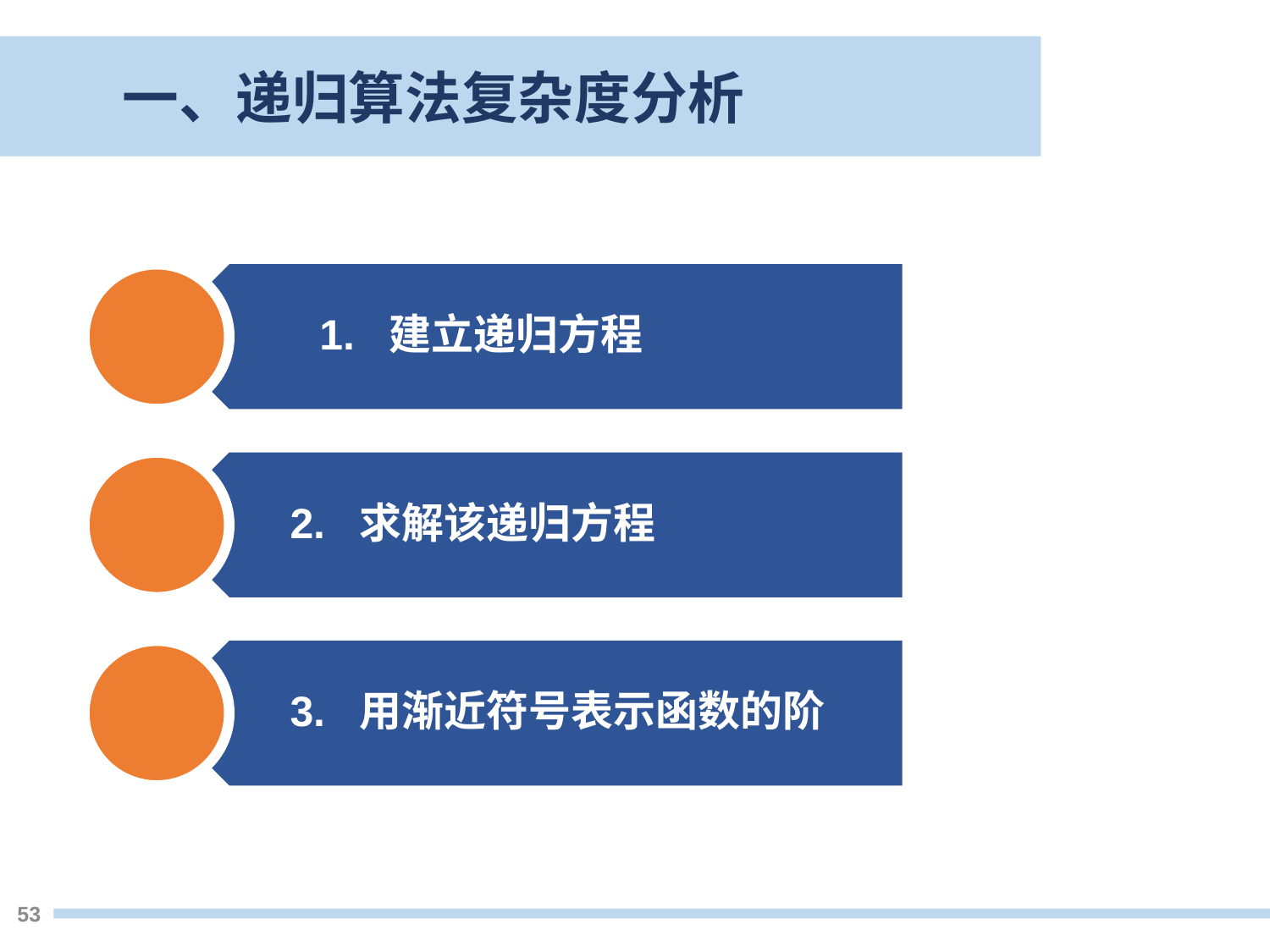

一、递归算法复杂度分析
1.  建立递归方程

2.  求解该递归方程

3.  用渐近符号表示函数的阶

53